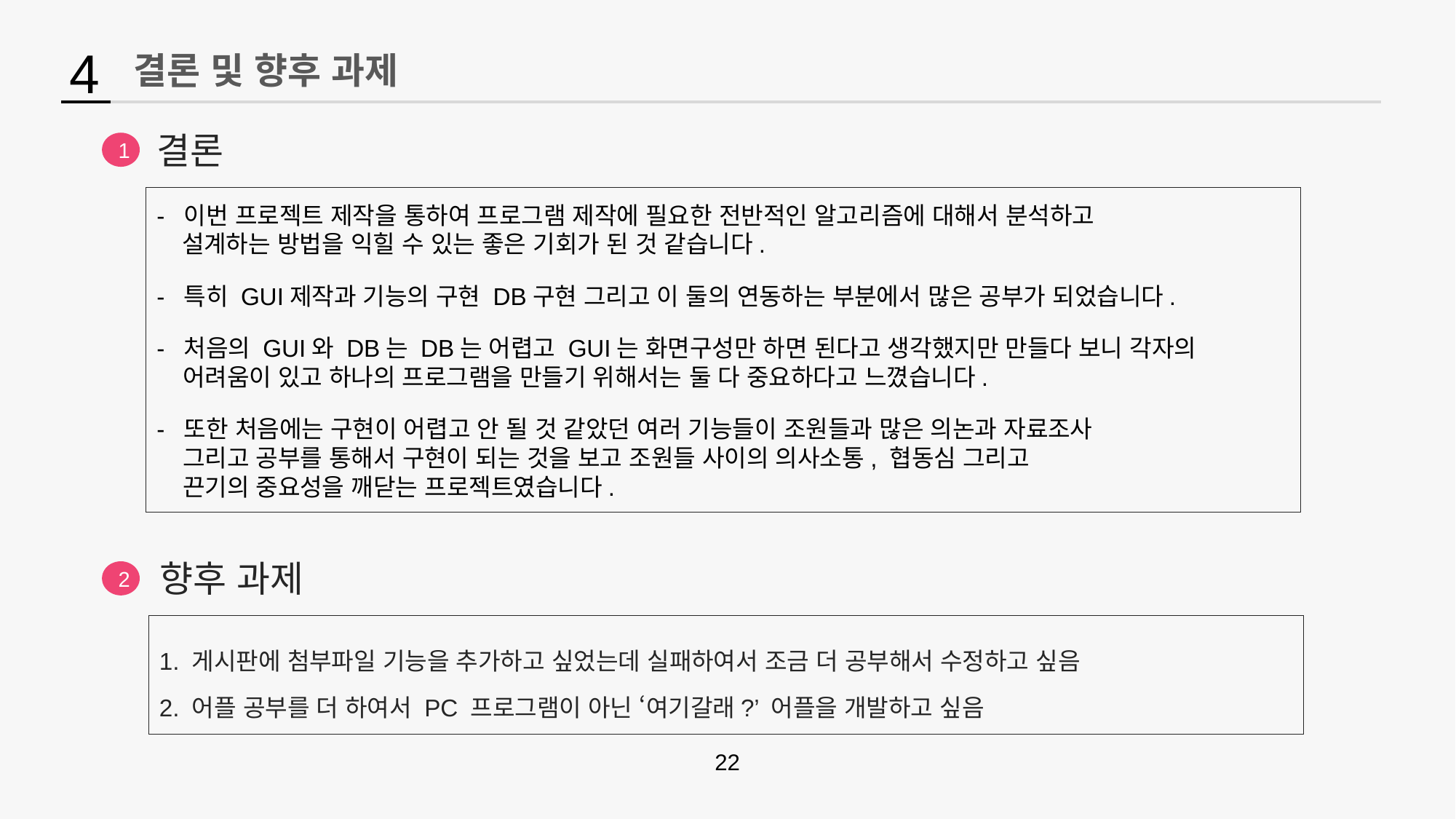

4
결론 및 향후 과제
결론
1
-  이번 프로젝트 제작을 통하여 프로그램 제작에 필요한 전반적인 알고리즘에 대해서 분석하고
    설계하는 방법을 익힐 수 있는 좋은 기회가 된 것 같습니다.
-  특히 GUI제작과 기능의 구현 DB구현 그리고 이 둘의 연동하는 부분에서 많은 공부가 되었습니다.
-  처음의 GUI와 DB는 DB는 어렵고 GUI는 화면구성만 하면 된다고 생각했지만 만들다 보니 각자의
   어려움이 있고 하나의 프로그램을 만들기 위해서는 둘 다 중요하다고 느꼈습니다.
-  또한 처음에는 구현이 어렵고 안 될 것 같았던 여러 기능들이 조원들과 많은 의논과 자료조사
   그리고 공부를 통해서 구현이 되는 것을 보고 조원들 사이의 의사소통, 협동심 그리고
   끈기의 중요성을 깨닫는 프로젝트였습니다.
전국 여행지와 음식점, 관광지 정보가 너무 많기 때문에 자료를 정리하고 활용하기 어려울 수 있는데 어떻게 구현하고 해결할지에 대한 설명이 필요하다.

→ 미리 정보들을 크롤링 하여 정리할 때 일정 개수를 정하여 조건을 걸 수 있기 때문에 이런 방법을 사용하여 정리가 수월할 것으로 예상됩니다.
향후 과제
2
1. 게시판에 첨부파일 기능을 추가하고 싶었는데 실패하여서 조금 더 공부해서 수정하고 싶음
2. 어플 공부를 더 하여서 PC 프로그램이 아닌 ‘여기갈래?’ 어플을 개발하고 싶음
-  고객 관리
    1) 회원 인원수 나옴
    2) 회원들의 아이디, 비밀번호 볼 수 있음
    3) 게시판 글 회원 조회 가능
  -  게시판 운영
  -  계절별 유명지역 선정

소비자 모드 내용
 -  내 정보 관리
    1) 회원가입, 로그인, 아이디 비밀번호 찾기, 회원정보 수정, 관심지역 설정
 -  숙소 예약
 -  게시판 글 작성
22